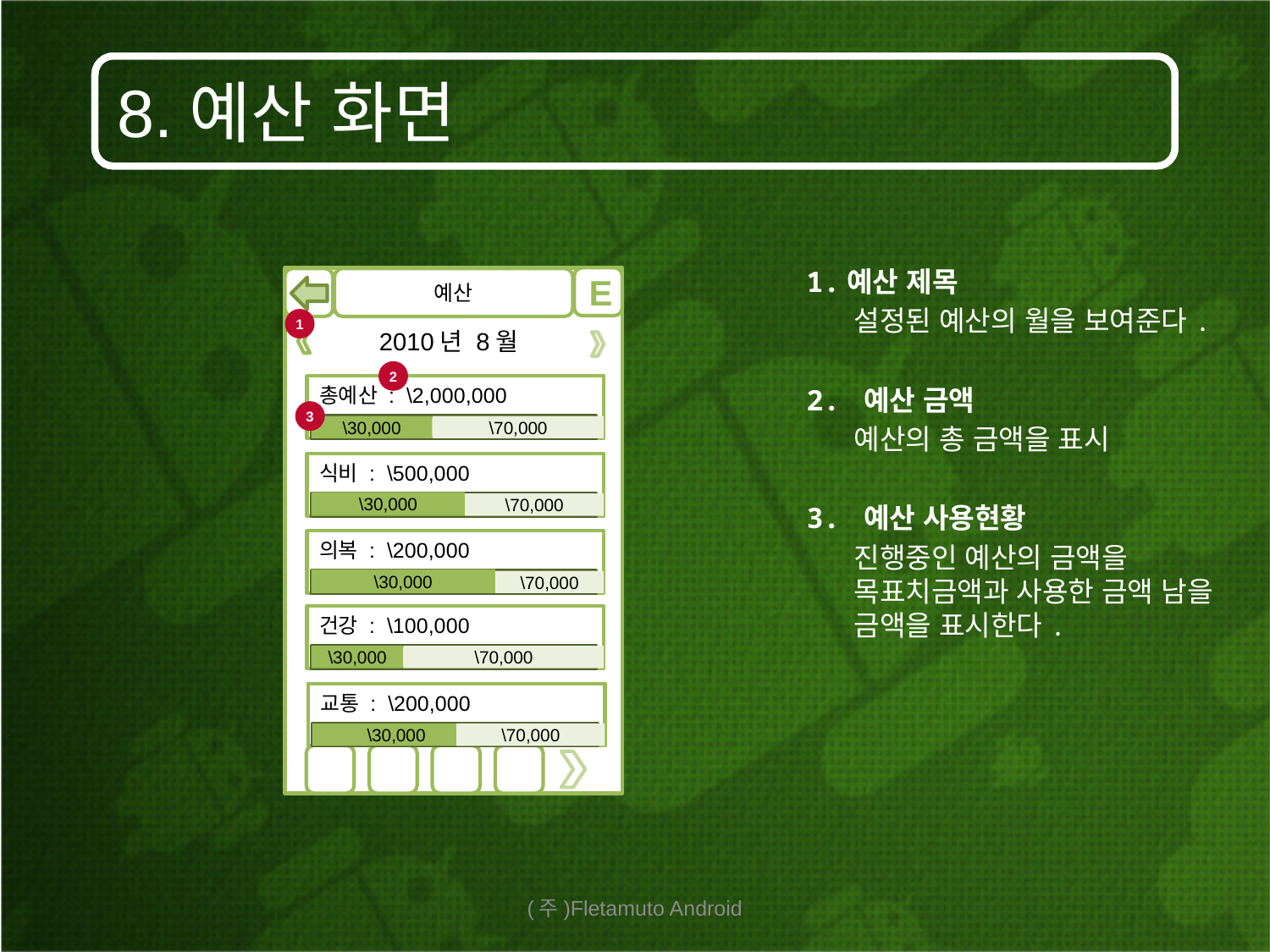

# 8.예산 화면

1.예산 제목
	설정된 예산의 월을 보여준다.

2. 예산 금액
	예산의 총 금액을 표시

3. 예산 사용현황
	진행중인 예산의 금액을 목표치금액과 사용한 금액 남을 금액을 표시한다.

E

예산

1
2010년 8월

2
총예산 :  \2,000,000

\30,000
\70,000
3
식비 :  \500,000

\30,000

\70,000
의복 :  \200,000

\30,000

\70,000
건강 :  \100,000

\30,000
\70,000
교통 :  \200,000

\30,000
\70,000

(주)Fletamuto Android